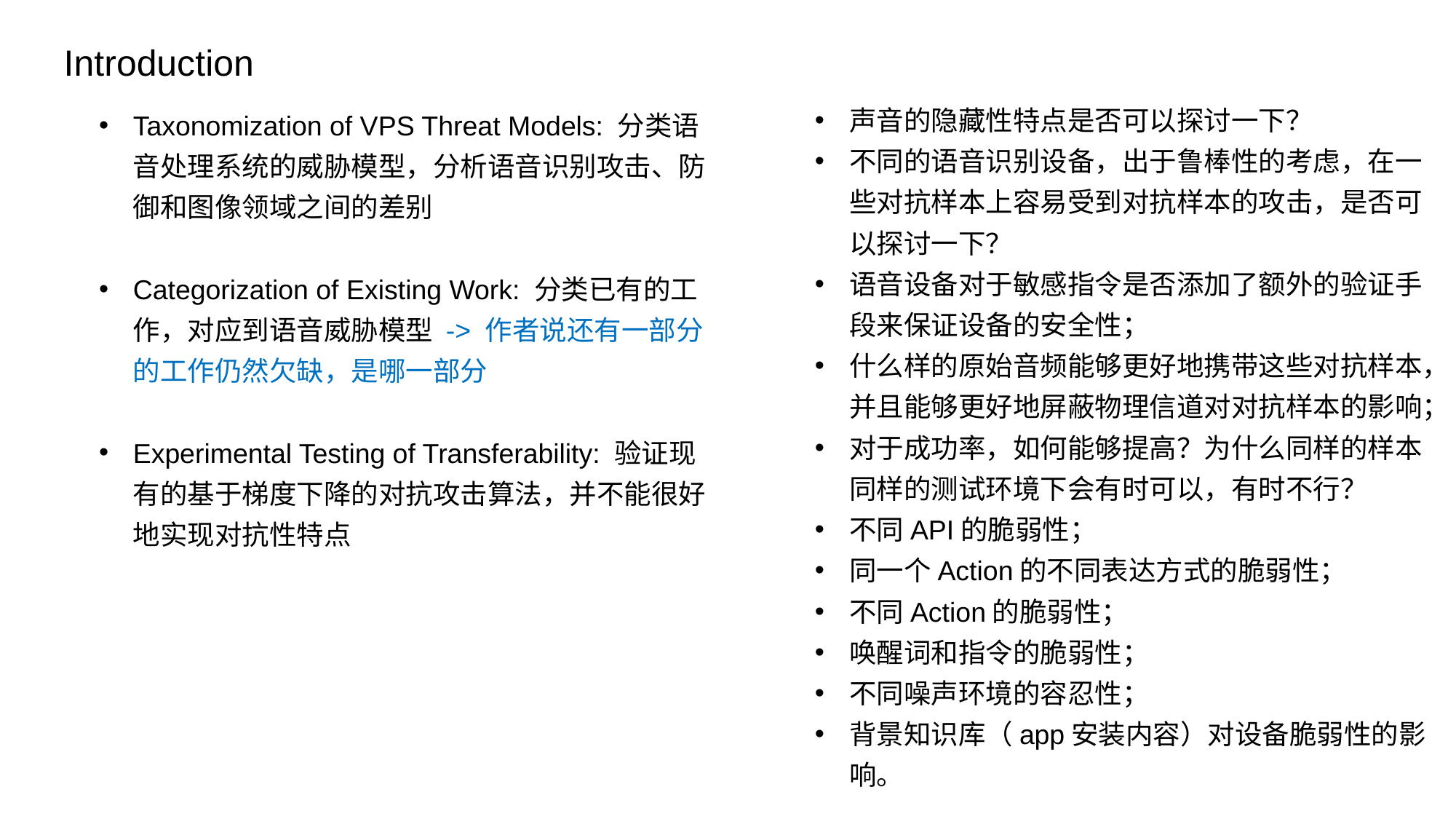

Introduction
声音的隐藏性特点是否可以探讨一下？
不同的语音识别设备，出于鲁棒性的考虑，在一些对抗样本上容易受到对抗样本的攻击，是否可以探讨一下？
语音设备对于敏感指令是否添加了额外的验证手段来保证设备的安全性；
什么样的原始音频能够更好地携带这些对抗样本，并且能够更好地屏蔽物理信道对对抗样本的影响；
对于成功率，如何能够提高？为什么同样的样本同样的测试环境下会有时可以，有时不行？
不同API的脆弱性；
同一个Action的不同表达方式的脆弱性；
不同Action的脆弱性；
唤醒词和指令的脆弱性；
不同噪声环境的容忍性；
背景知识库（app安装内容）对设备脆弱性的影响。
Taxonomization of VPS Threat Models: 分类语音处理系统的威胁模型，分析语音识别攻击、防御和图像领域之间的差别

Categorization of Existing Work: 分类已有的工作，对应到语音威胁模型 -> 作者说还有一部分的工作仍然欠缺，是哪一部分

Experimental Testing of Transferability: 验证现有的基于梯度下降的对抗攻击算法，并不能很好地实现对抗性特点